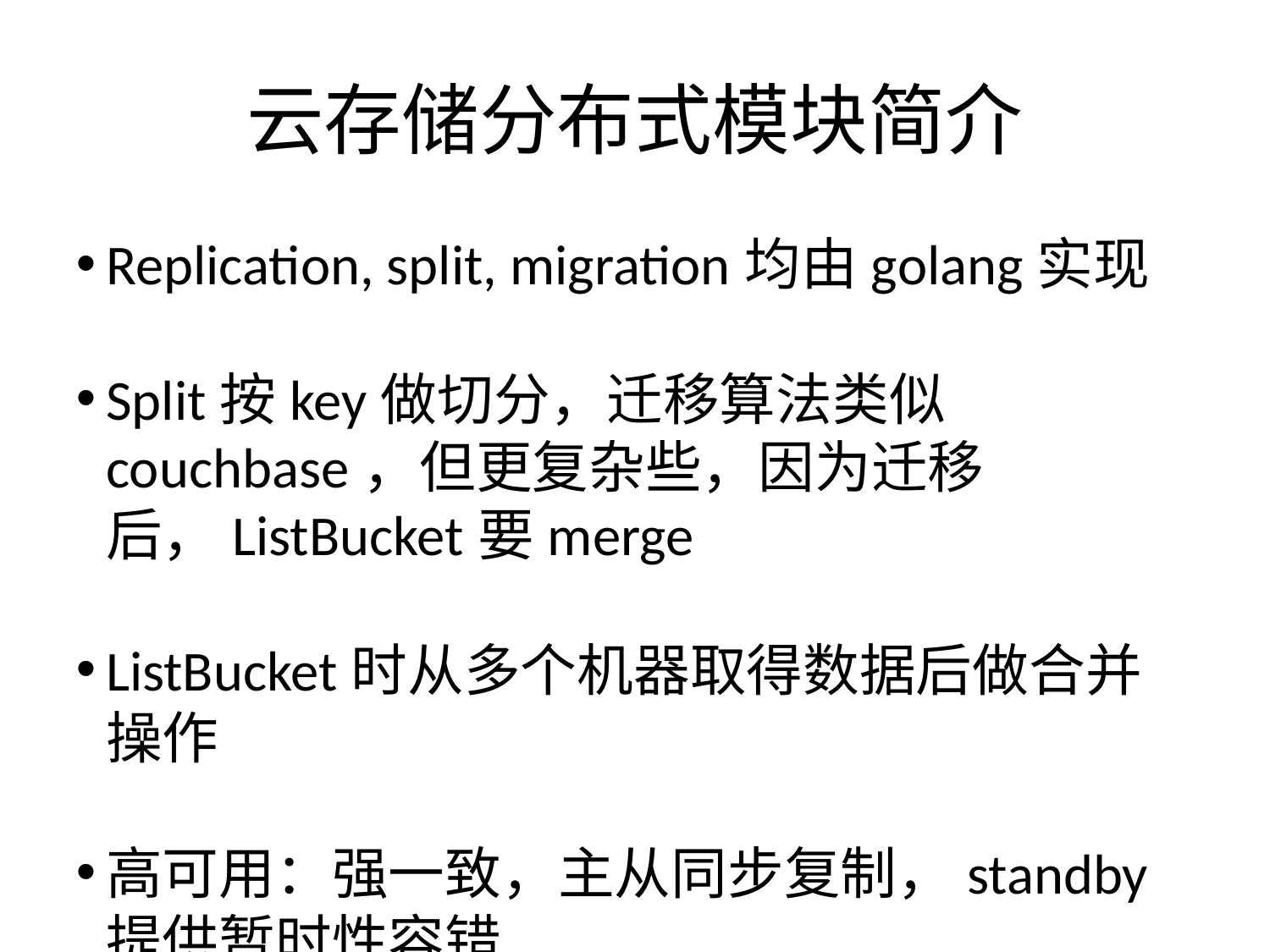

云存储分布式模块简介
Replication, split, migration均由golang实现

Split按key做切分，迁移算法类似couchbase，但更复杂些，因为迁移后，ListBucket要merge

ListBucket时从多个机器取得数据后做合并操作

高可用：强一致，主从同步复制，standby提供暂时性容错